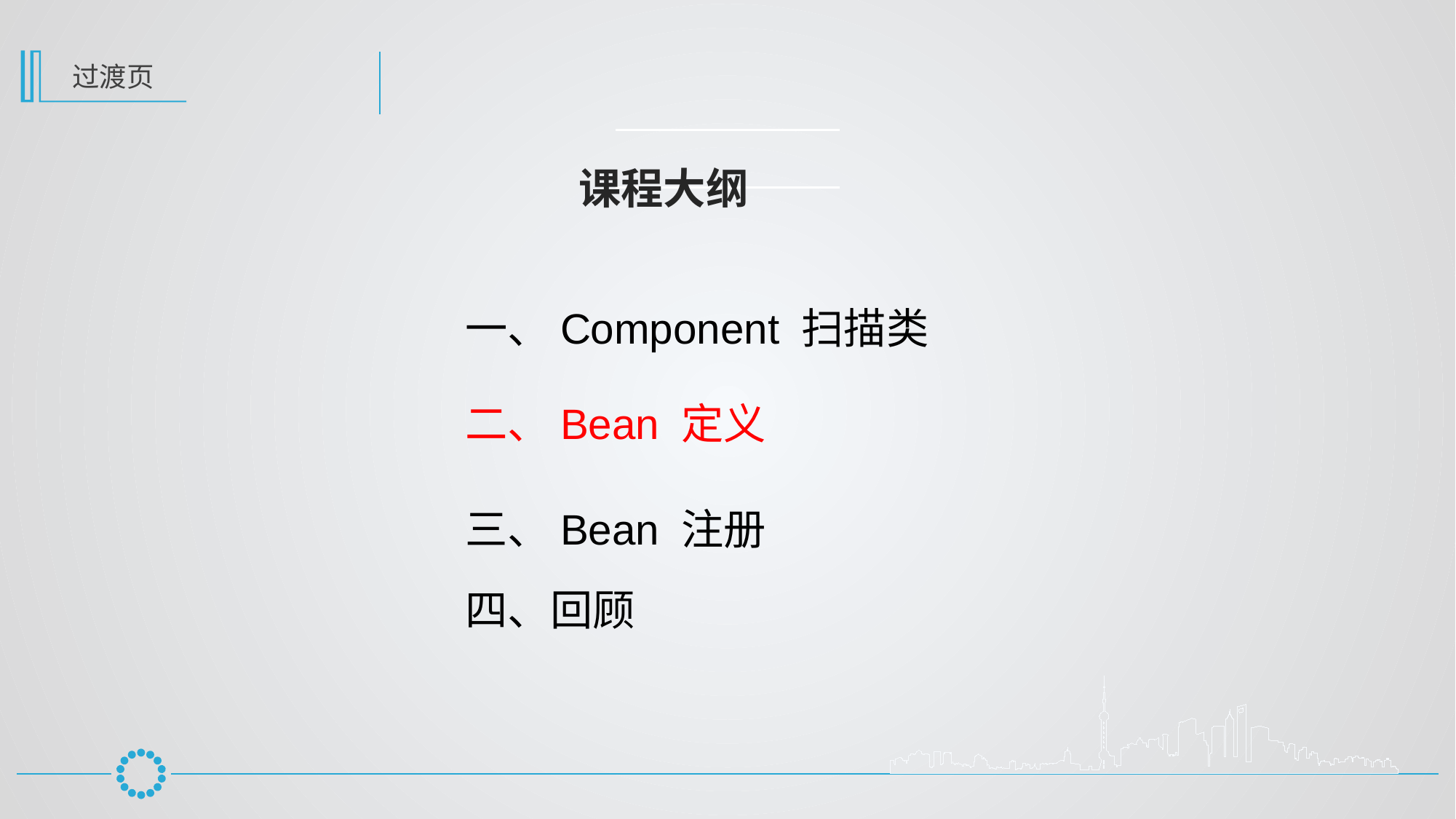

课程大纲
一、Component 扫描类
二、Bean 定义
三、Bean 注册
四、回顾
4